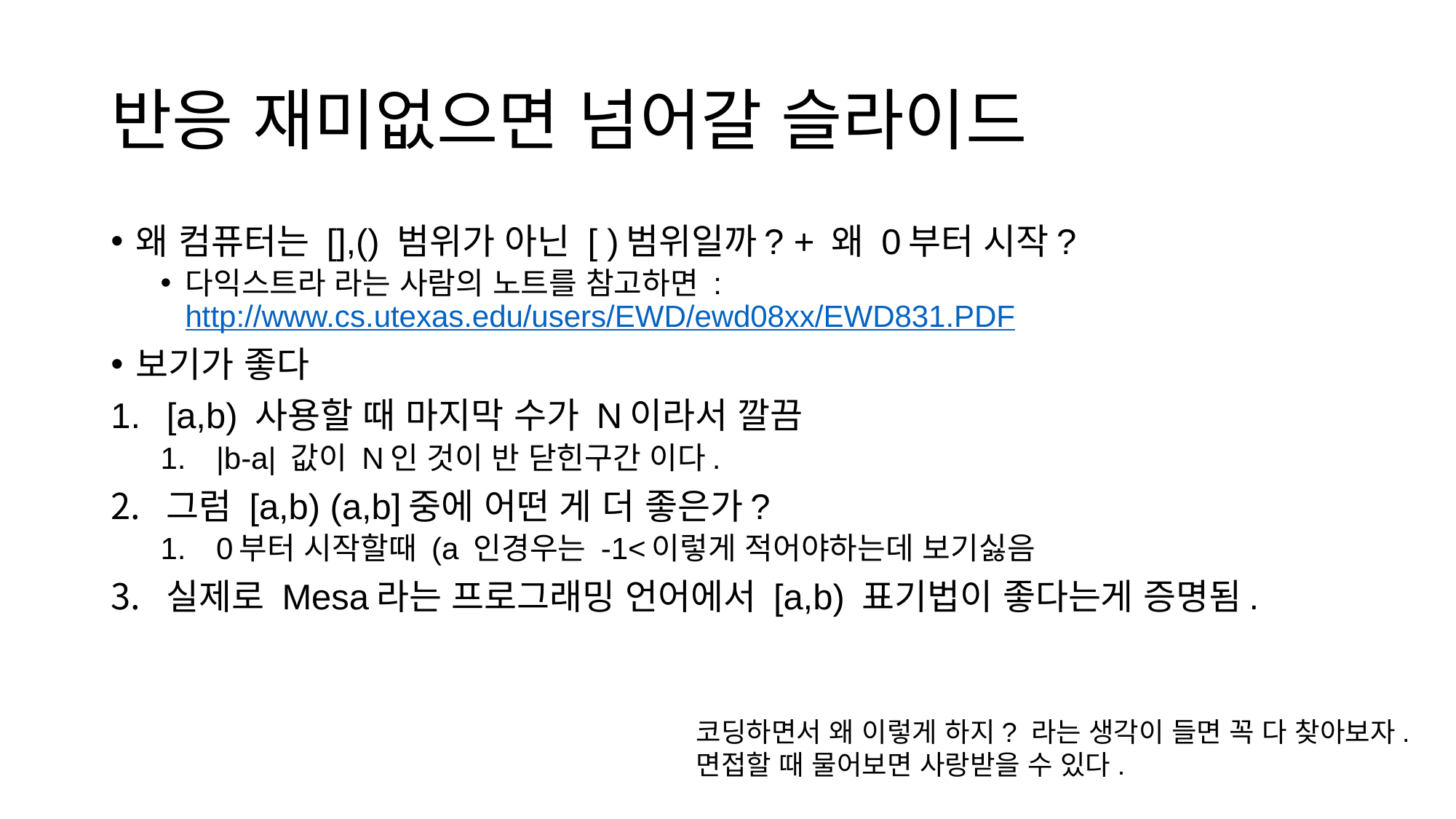

# 반응 재미없으면 넘어갈 슬라이드
왜 컴퓨터는 [],() 범위가 아닌 [ )범위일까? + 왜 0부터 시작?
다익스트라 라는 사람의 노트를 참고하면 : http://www.cs.utexas.edu/users/EWD/ewd08xx/EWD831.PDF
보기가 좋다
[a,b) 사용할 때 마지막 수가 N이라서 깔끔
|b-a| 값이 N인 것이 반 닫힌구간 이다.
그럼 [a,b) (a,b]중에 어떤 게 더 좋은가?
0부터 시작할때 (a 인경우는 -1<이렇게 적어야하는데 보기싫음
실제로 Mesa라는 프로그래밍 언어에서 [a,b) 표기법이 좋다는게 증명됨.

코딩하면서 왜 이렇게 하지? 라는 생각이 들면 꼭 다 찾아보자.
면접할 때 물어보면 사랑받을 수 있다.